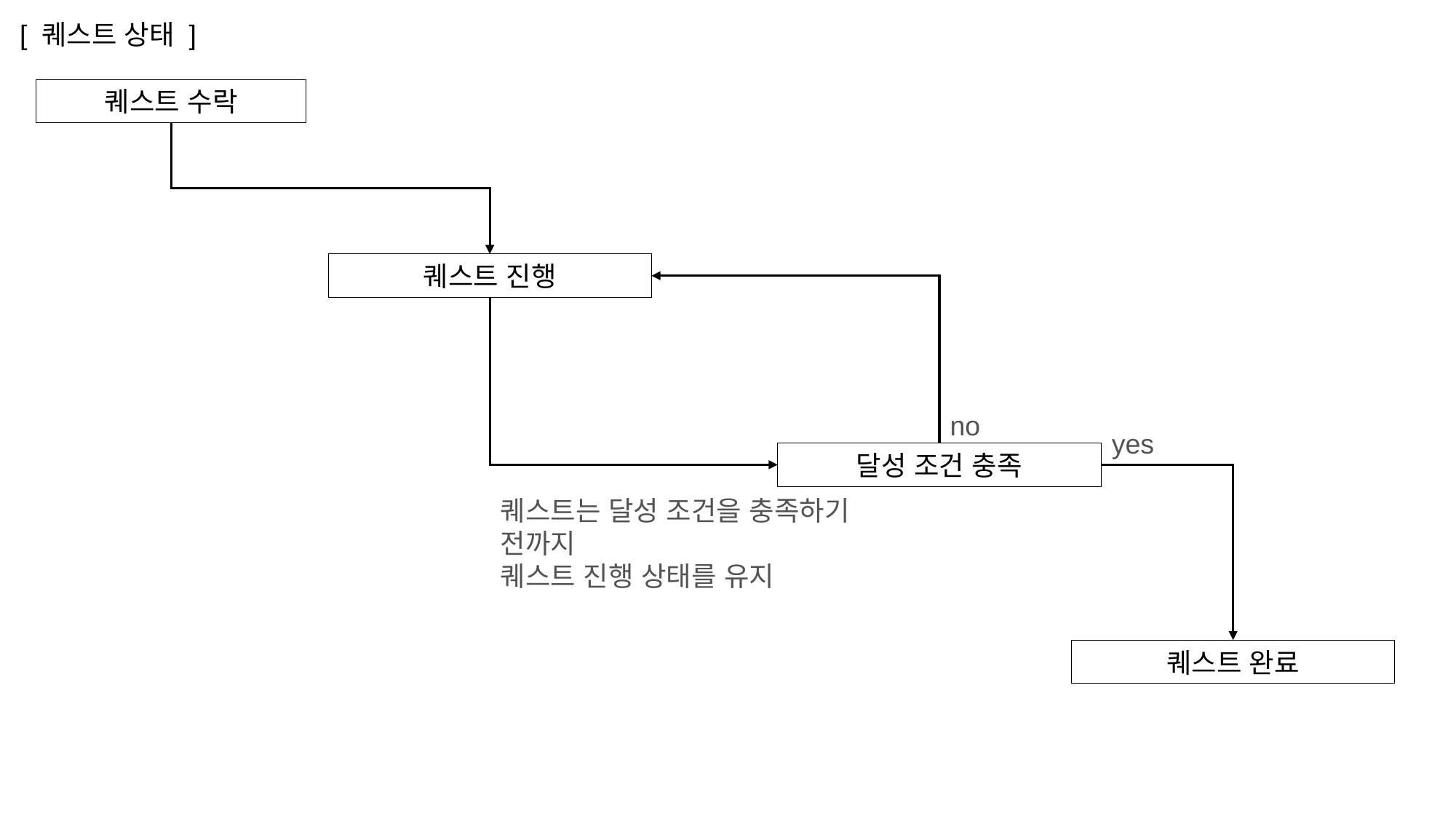

[ 퀘스트 상태 ]
퀘스트 수락
퀘스트 진행
no
yes
달성 조건 충족
퀘스트는 달성 조건을 충족하기 전까지
퀘스트 진행 상태를 유지
퀘스트 완료